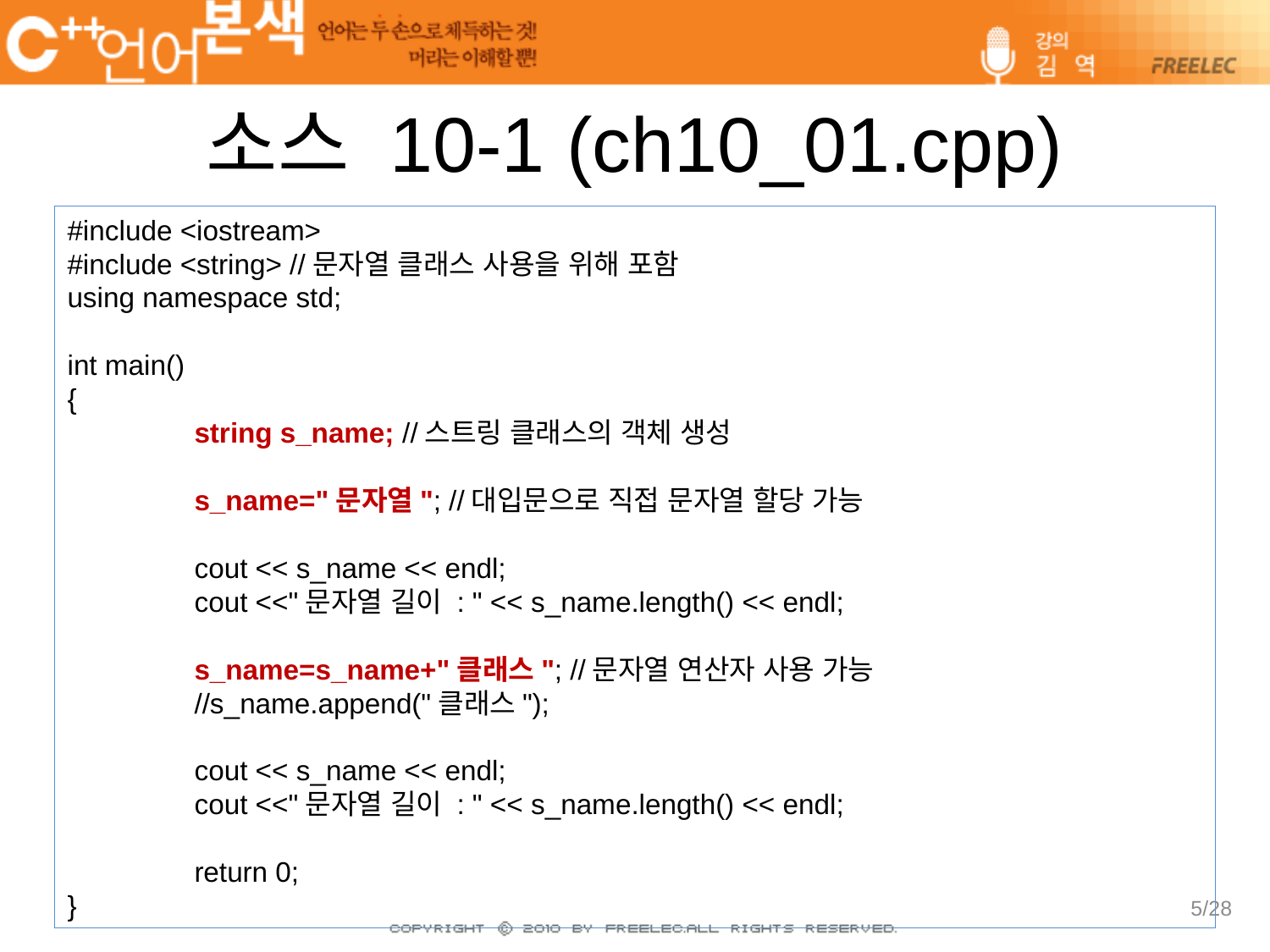

# 소스 10-1 (ch10_01.cpp)
#include <iostream>
#include <string> //문자열 클래스 사용을 위해 포함
using namespace std;

int main()
{
	string s_name; //스트링 클래스의 객체 생성

	s_name="문자열"; //대입문으로 직접 문자열 할당 가능

	cout << s_name << endl;
	cout <<"문자열 길이 : " << s_name.length() << endl;

	s_name=s_name+"클래스"; //문자열 연산자 사용 가능
	//s_name.append("클래스");

	cout << s_name << endl;
	cout <<"문자열 길이 : " << s_name.length() << endl;

	return 0;
}
5/28